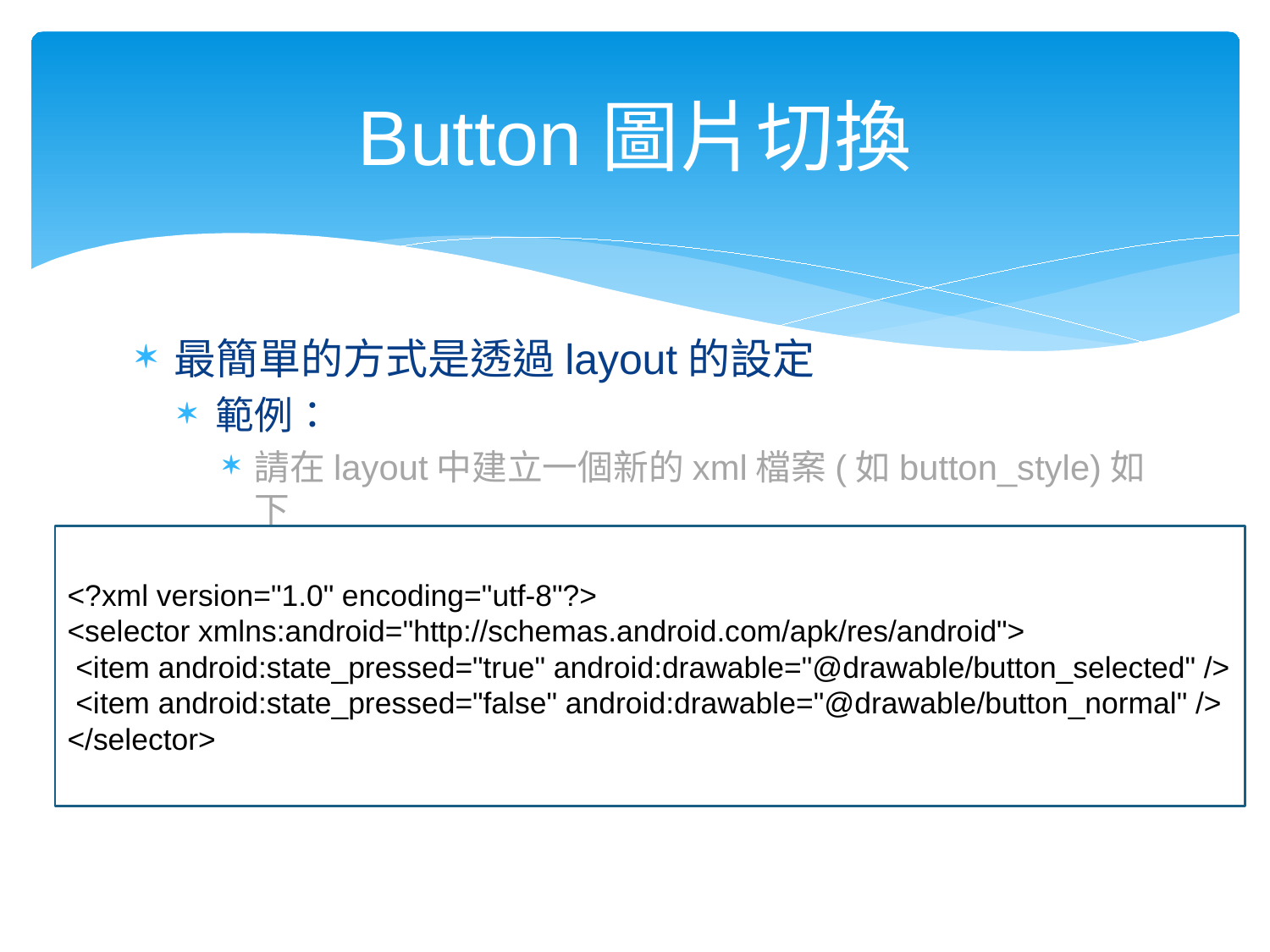

# Button圖片切換
最簡單的方式是透過layout的設定
範例：
請在layout中建立一個新的xml檔案(如button_style)如下

<selector>標籤代表Android選擇器

<?xml version="1.0" encoding="utf-8"?>
<selector xmlns:android="http://schemas.android.com/apk/res/android">
 <item android:state_pressed="true" android:drawable="@drawable/button_selected" />
 <item android:state_pressed="false" android:drawable="@drawable/button_normal" />
</selector>